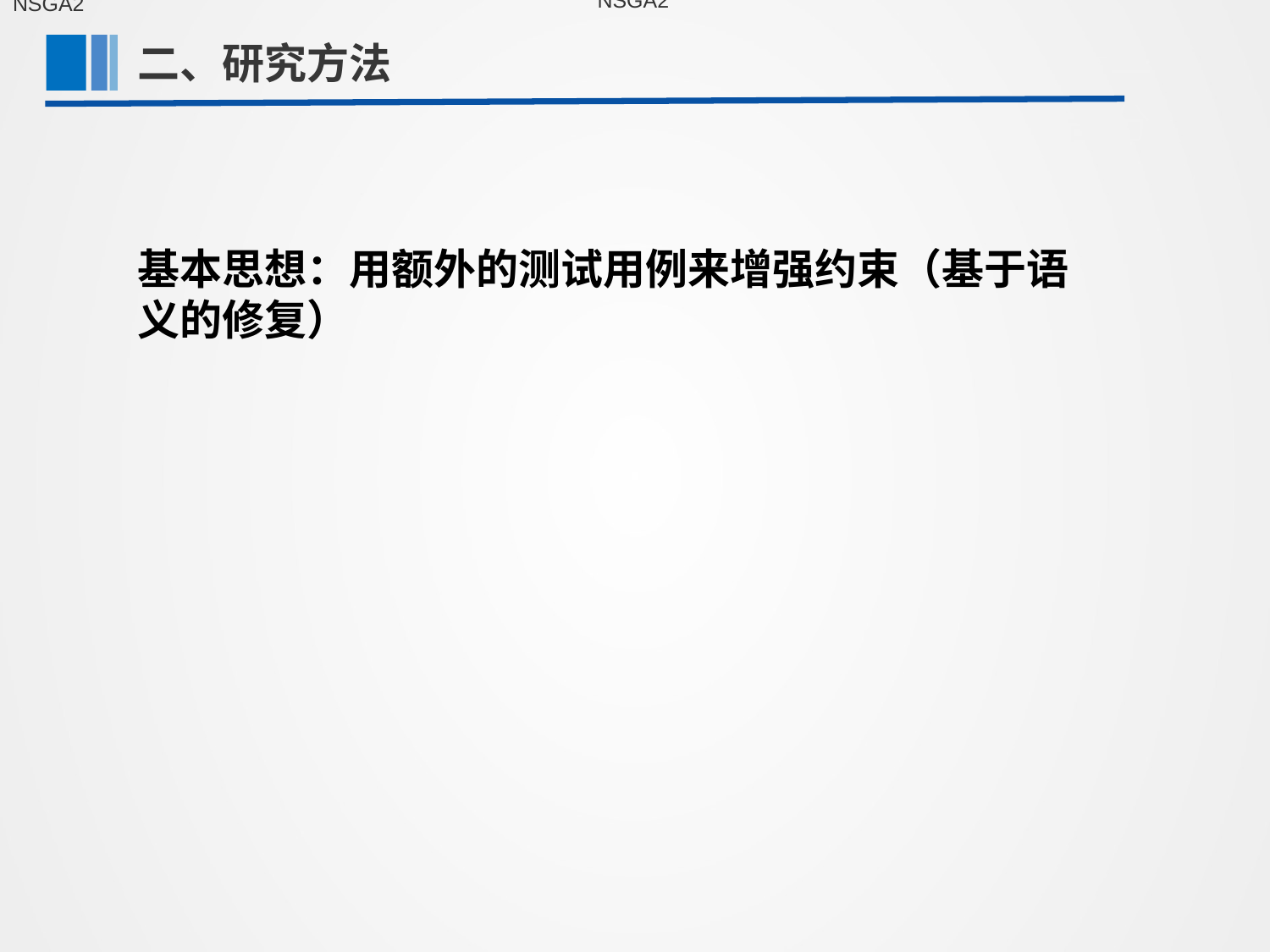

NSGA2
NSGA2
二、研究方法

第一部分
基本思想：用额外的测试用例来增强约束（基于语义的修复）